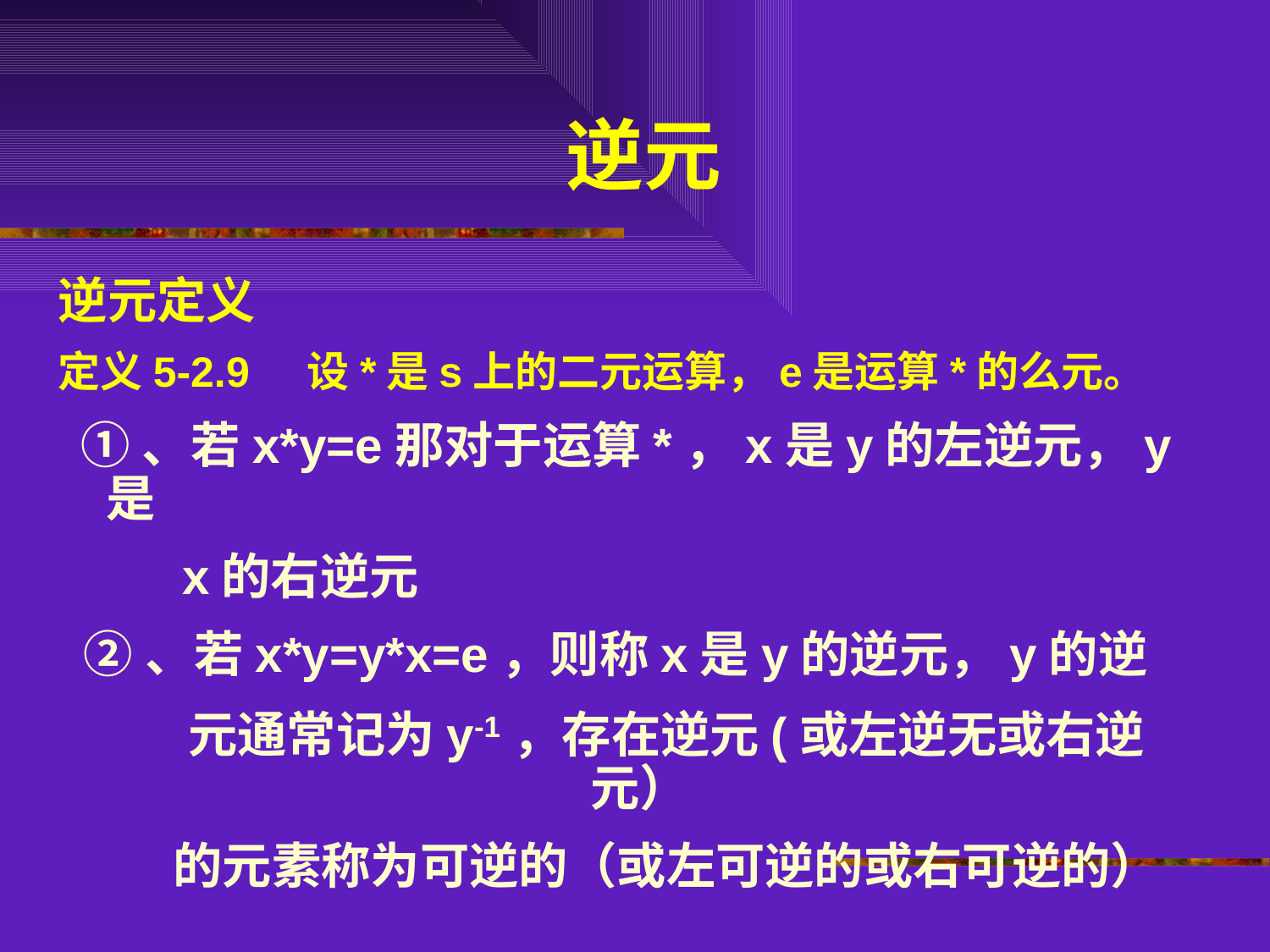

# 逆元
逆元定义
定义5-2.9    设*是s上的二元运算，e是运算*的么元。
  ①、若x*y=e那对于运算*，x是y的左逆元，y是
         x的右逆元
②、若x*y=y*x=e，则称x是y的逆元，y的逆
        元通常记为y-1，存在逆元(或左逆无或右逆元）
        的元素称为可逆的（或左可逆的或右可逆的）